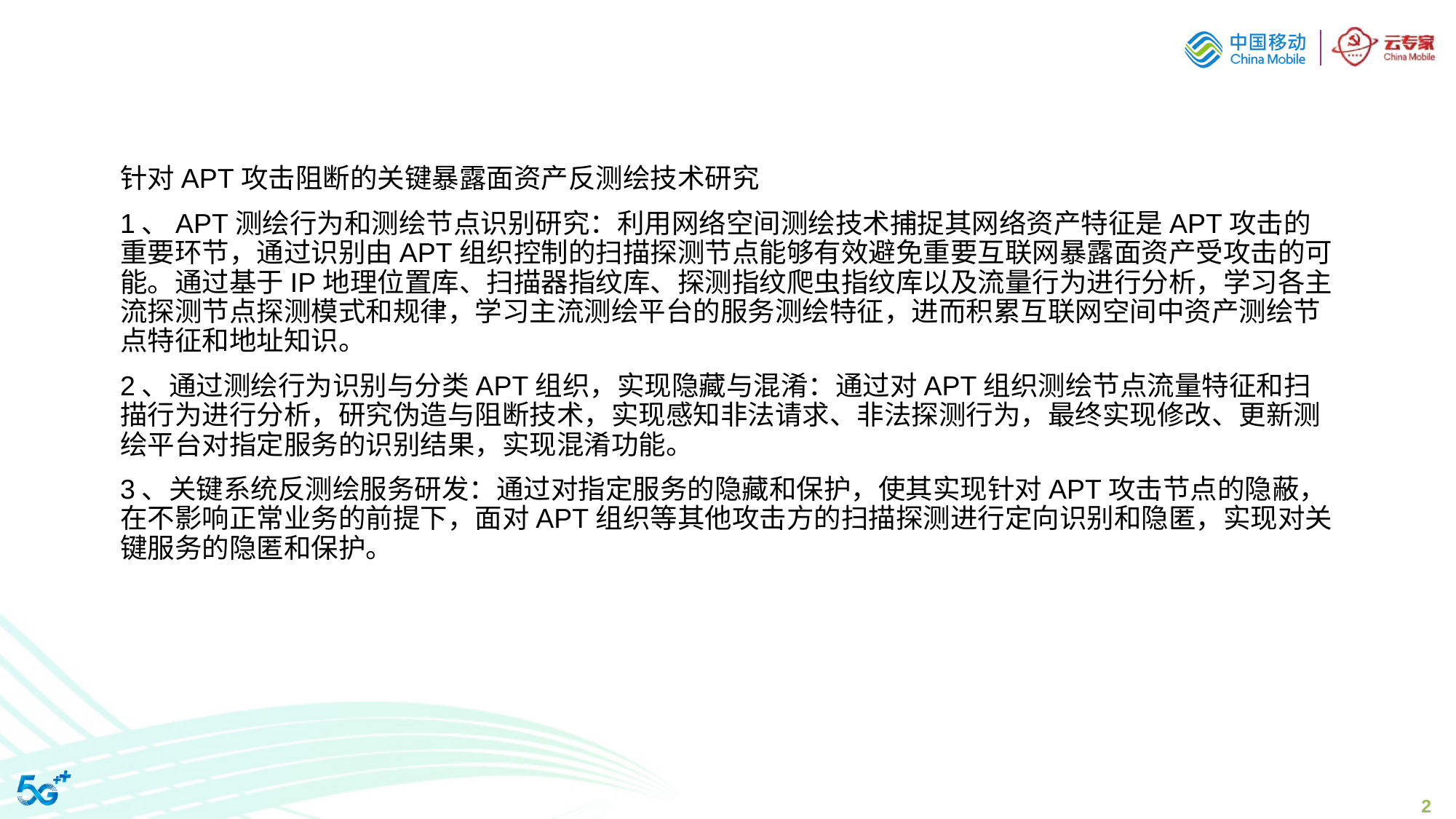

针对APT攻击阻断的关键暴露面资产反测绘技术研究
1、APT测绘行为和测绘节点识别研究：利用网络空间测绘技术捕捉其网络资产特征是APT攻击的重要环节，通过识别由APT组织控制的扫描探测节点能够有效避免重要互联网暴露面资产受攻击的可能。通过基于IP地理位置库、扫描器指纹库、探测指纹爬虫指纹库以及流量行为进行分析，学习各主流探测节点探测模式和规律，学习主流测绘平台的服务测绘特征，进而积累互联网空间中资产测绘节点特征和地址知识。
2、通过测绘行为识别与分类APT组织，实现隐藏与混淆：通过对APT组织测绘节点流量特征和扫描行为进行分析，研究伪造与阻断技术，实现感知非法请求、非法探测行为，最终实现修改、更新测绘平台对指定服务的识别结果，实现混淆功能。
3、关键系统反测绘服务研发：通过对指定服务的隐藏和保护，使其实现针对APT攻击节点的隐蔽，在不影响正常业务的前提下，面对APT组织等其他攻击方的扫描探测进行定向识别和隐匿，实现对关键服务的隐匿和保护。